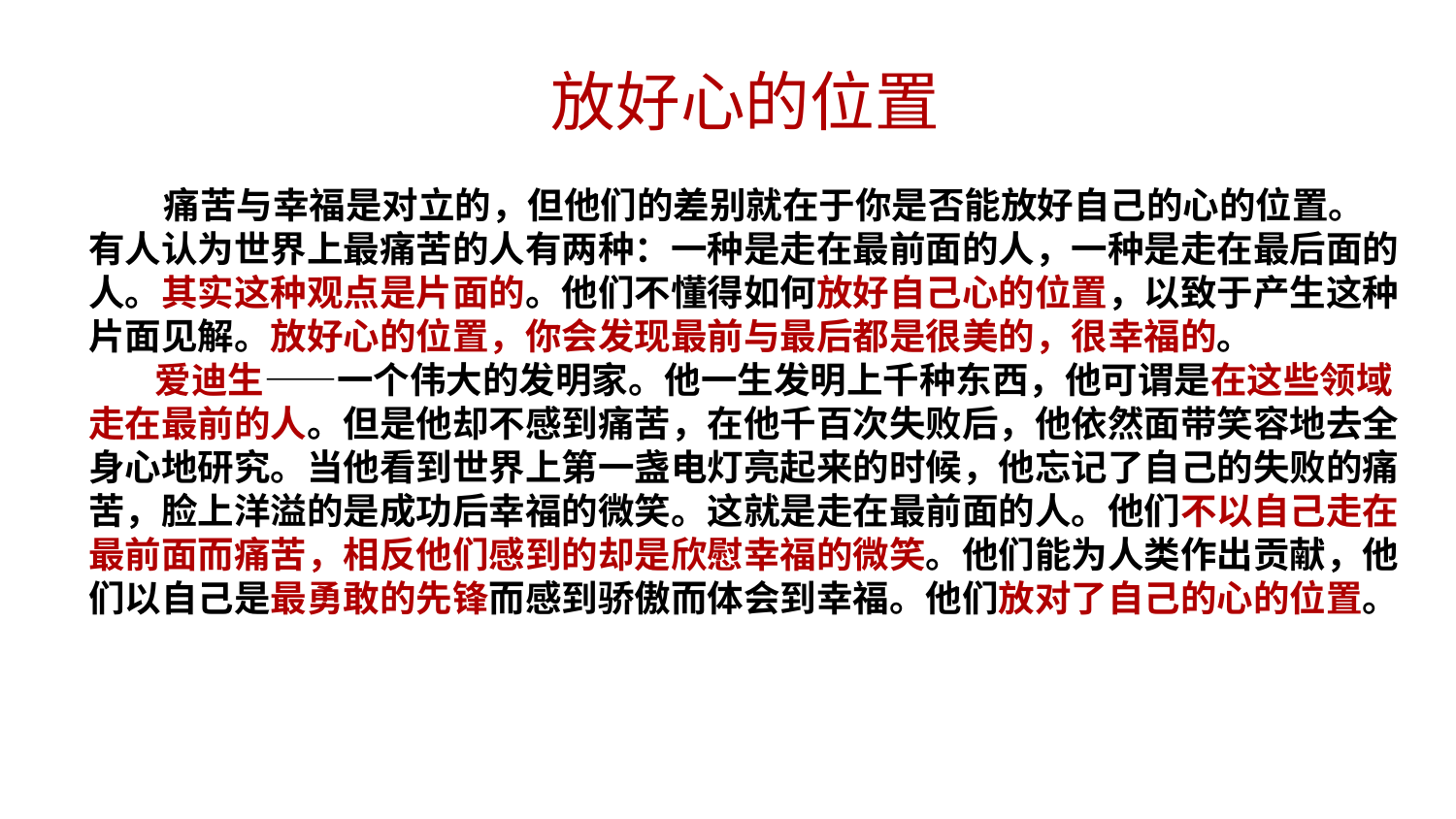

放好心的位置

        痛苦与幸福是对立的，但他们的差别就在于你是否能放好自己的心的位置。
有人认为世界上最痛苦的人有两种：一种是走在最前面的人，一种是走在最后面的人。其实这种观点是片面的。他们不懂得如何放好自己心的位置，以致于产生这种片面见解。放好心的位置，你会发现最前与最后都是很美的，很幸福的。
       爱迪生——一个伟大的发明家。他一生发明上千种东西，他可谓是在这些领域走在最前的人。但是他却不感到痛苦，在他千百次失败后，他依然面带笑容地去全身心地研究。当他看到世界上第一盏电灯亮起来的时候，他忘记了自己的失败的痛苦，脸上洋溢的是成功后幸福的微笑。这就是走在最前面的人。他们不以自己走在最前面而痛苦，相反他们感到的却是欣慰幸福的微笑。他们能为人类作出贡献，他们以自己是最勇敢的先锋而感到骄傲而体会到幸福。他们放对了自己的心的位置。